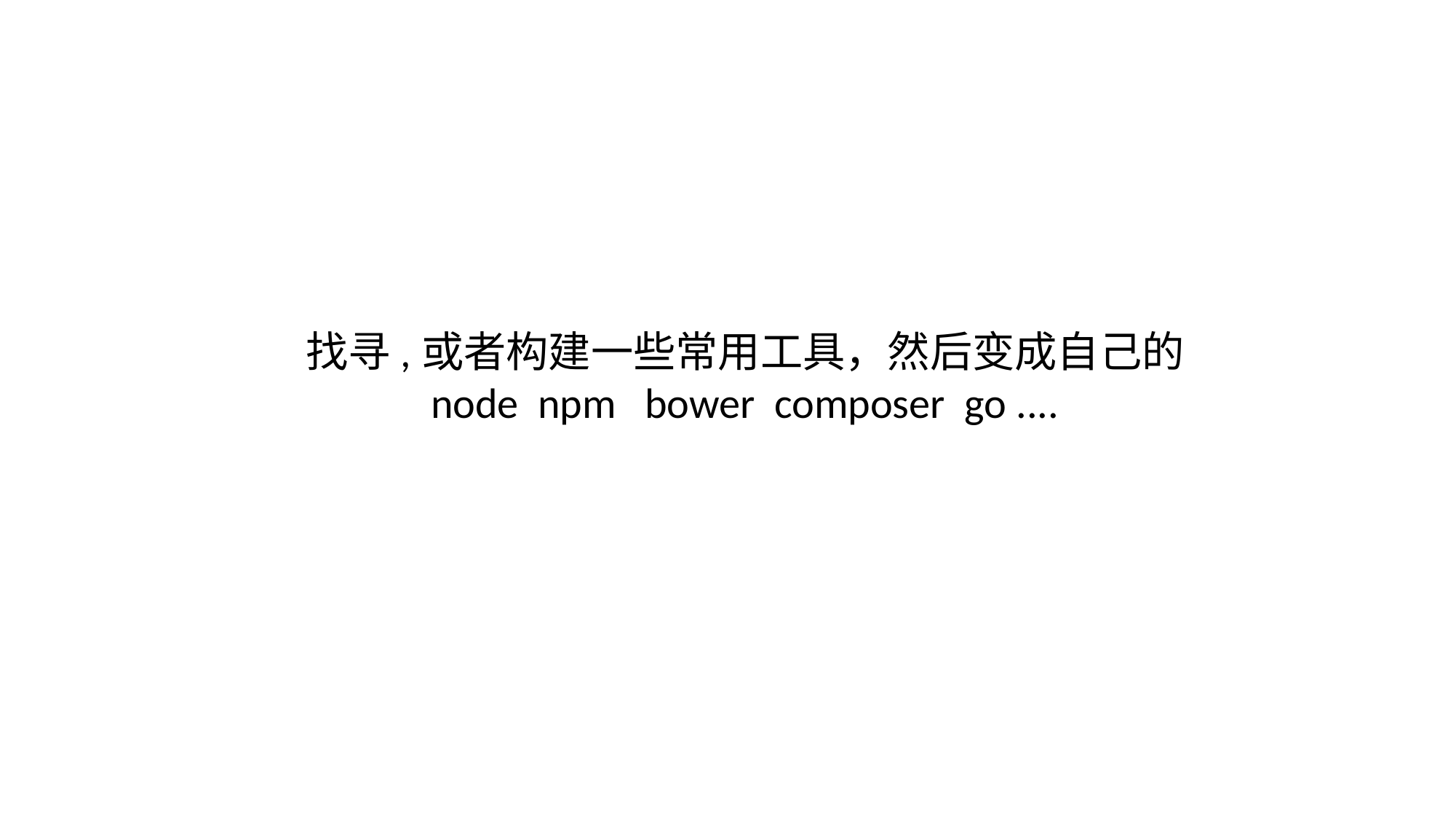

找寻,或者构建一些常用工具，然后变成自己的
node  npm   bower  composer  go ....